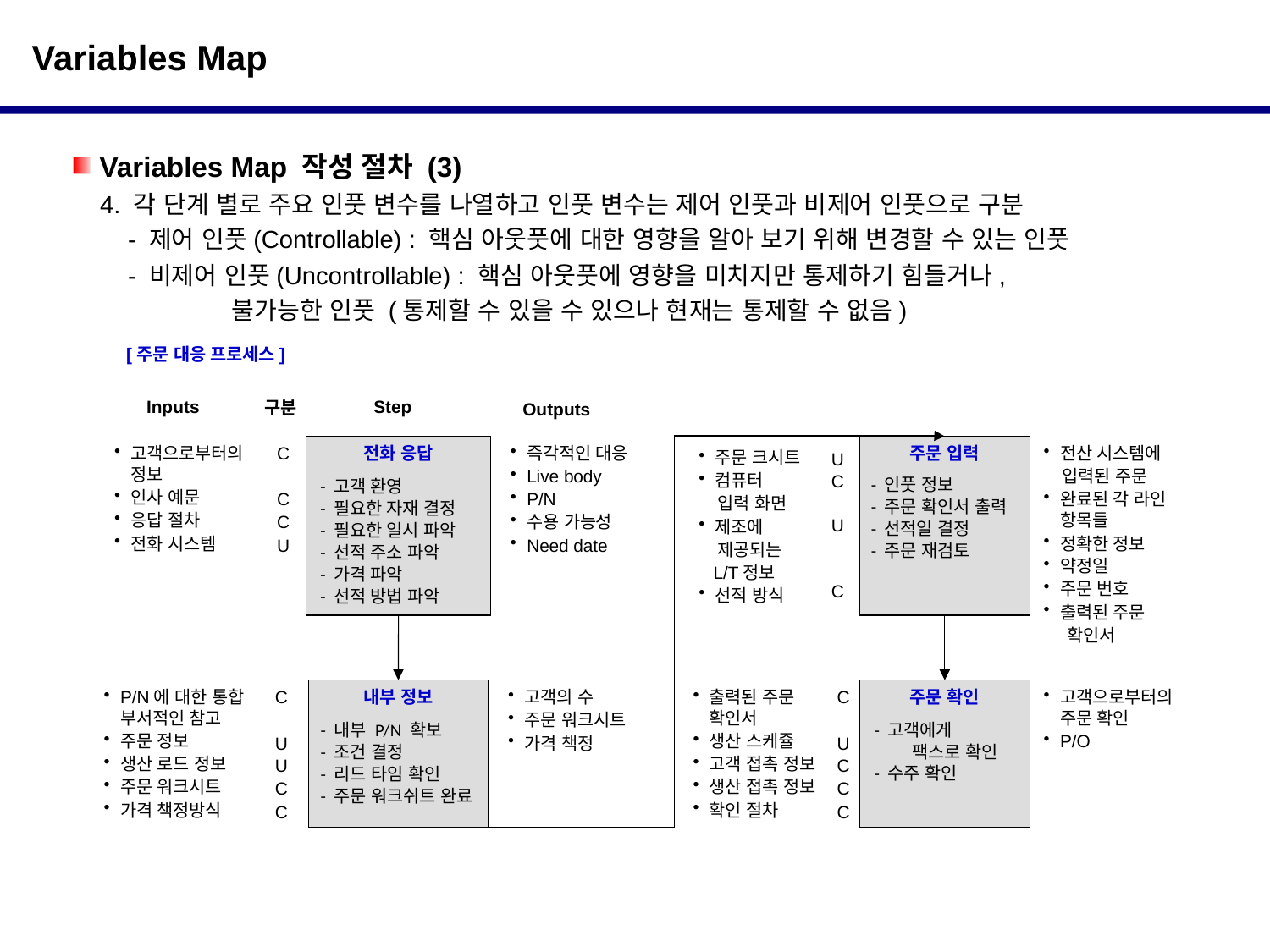

Variables Map

 Variables Map 작성 절차 (3)
    4. 각 단계 별로 주요 인풋 변수를 나열하고 인풋 변수는 제어 인풋과 비제어 인풋으로 구분
        - 제어 인풋(Controllable) : 핵심 아웃풋에 대한 영향을 알아 보기 위해 변경할 수 있는 인풋
        - 비제어 인풋(Uncontrollable) : 핵심 아웃풋에 영향을 미치지만 통제하기 힘들거나,
                      불가능한 인풋 (통제할 수 있을 수 있으나 현재는 통제할 수 없음)
[주문 대응 프로세스]
Inputs
Step
구분
Outputs
고객으로부터의 정보
인사 예문
응답 절차
전화 시스템
C

C
C
U
전화 응답
즉각적인 대응
Live body
P/N
수용 가능성
Need date
주문 입력

전산 시스템에
   입력된 주문
완료된 각 라인 항목들
정확한 정보
약정일
주문 번호
출력된 주문
    확인서
주문 크시트
컴퓨터
   입력 화면
제조에
   제공되는
   L/T정보
선적 방식
U
C

U

C
- 인풋 정보
- 주문 확인서 출력
- 선적일 결정
- 주문 재검토
- 고객 환영
- 필요한 자재 결정
- 필요한 일시 파악
- 선적 주소 파악
- 가격 파악
- 선적 방법 파악
P/N에 대한 통합 부서적인 참고
주문 정보
생산 로드 정보
주문 워크시트
가격 책정방식
C

U
U
C
C
내부 정보

고객의 수
주문 워크시트
가격 책정
출력된 주문 확인서
생산 스케쥴
고객 접촉 정보
생산 접촉 정보
확인 절차
C

U
C
C
C
주문 확인

고객으로부터의 주문 확인
P/O
- 내부 P/N 확보
- 조건 결정
- 리드 타임 확인
- 주문 워크쉬트 완료

- 고객에게
       팩스로 확인
- 수주 확인